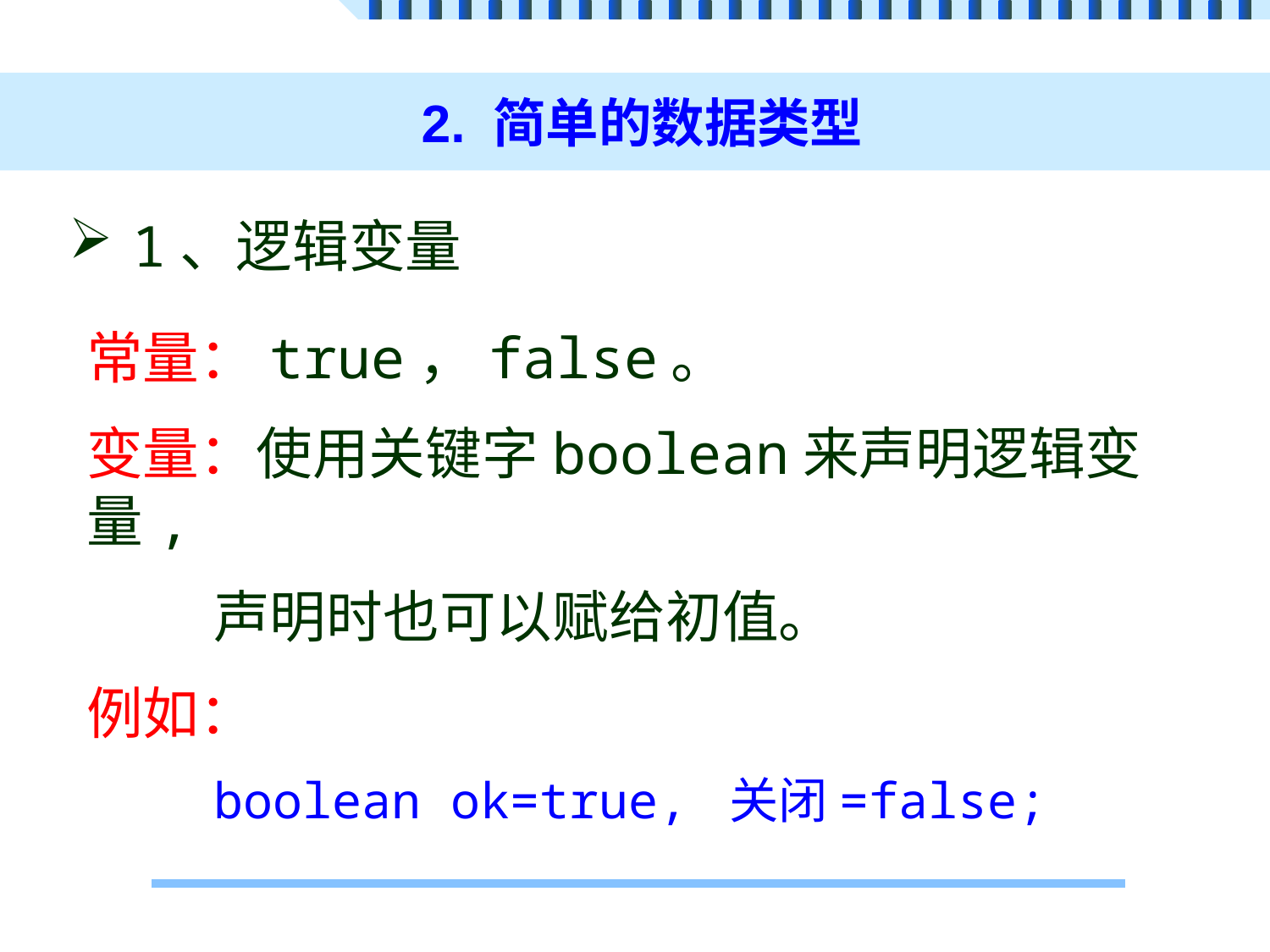

# 2. 简单的数据类型
1、逻辑变量
常量：true，false。
变量：使用关键字boolean来声明逻辑变量,
	声明时也可以赋给初值。
例如：
	boolean ok=true, 关闭=false;